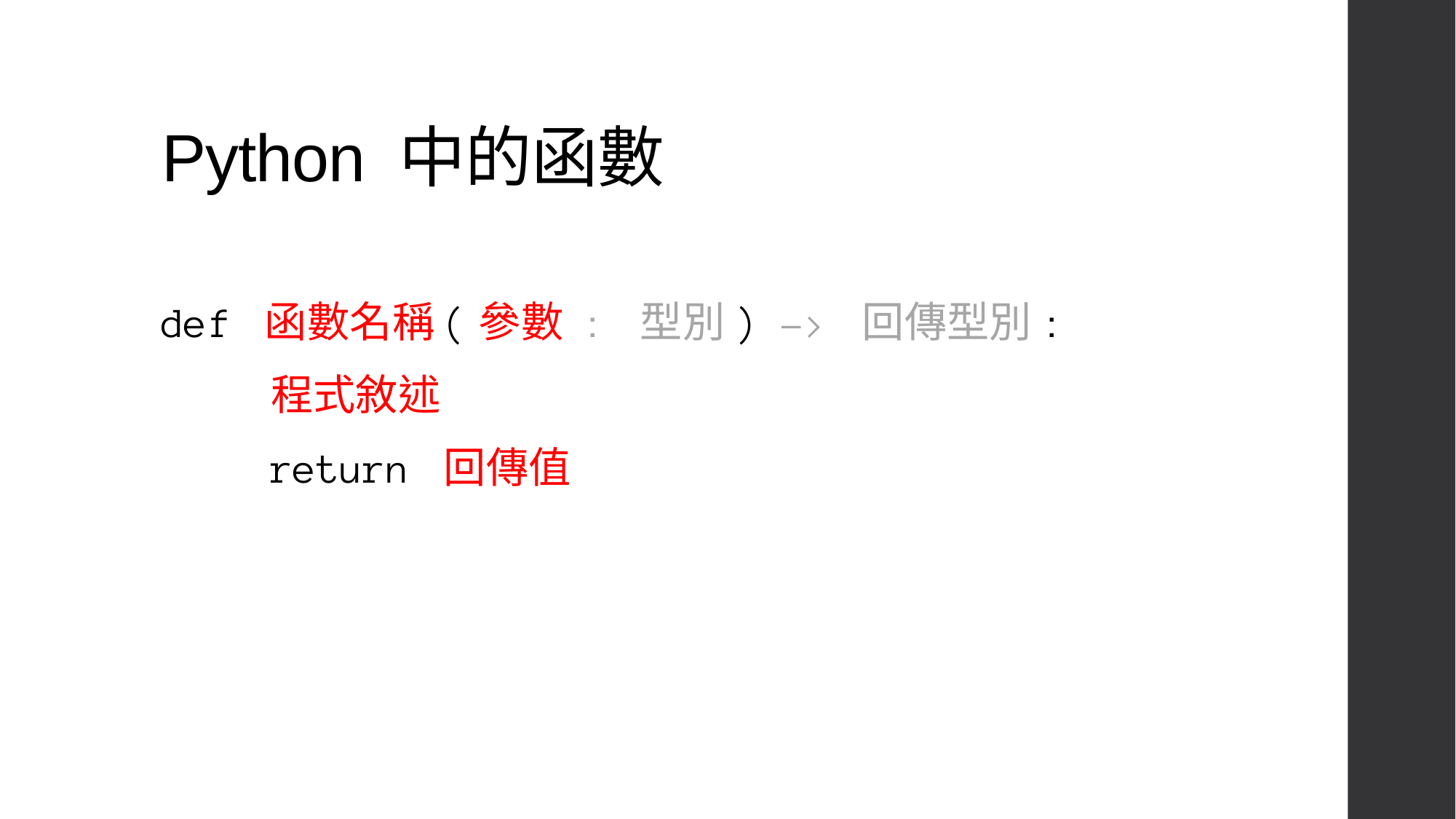

# Python 中的函數

def 函數名稱(參數 : 型別) -> 回傳型別:
	程式敘述
	return 回傳值